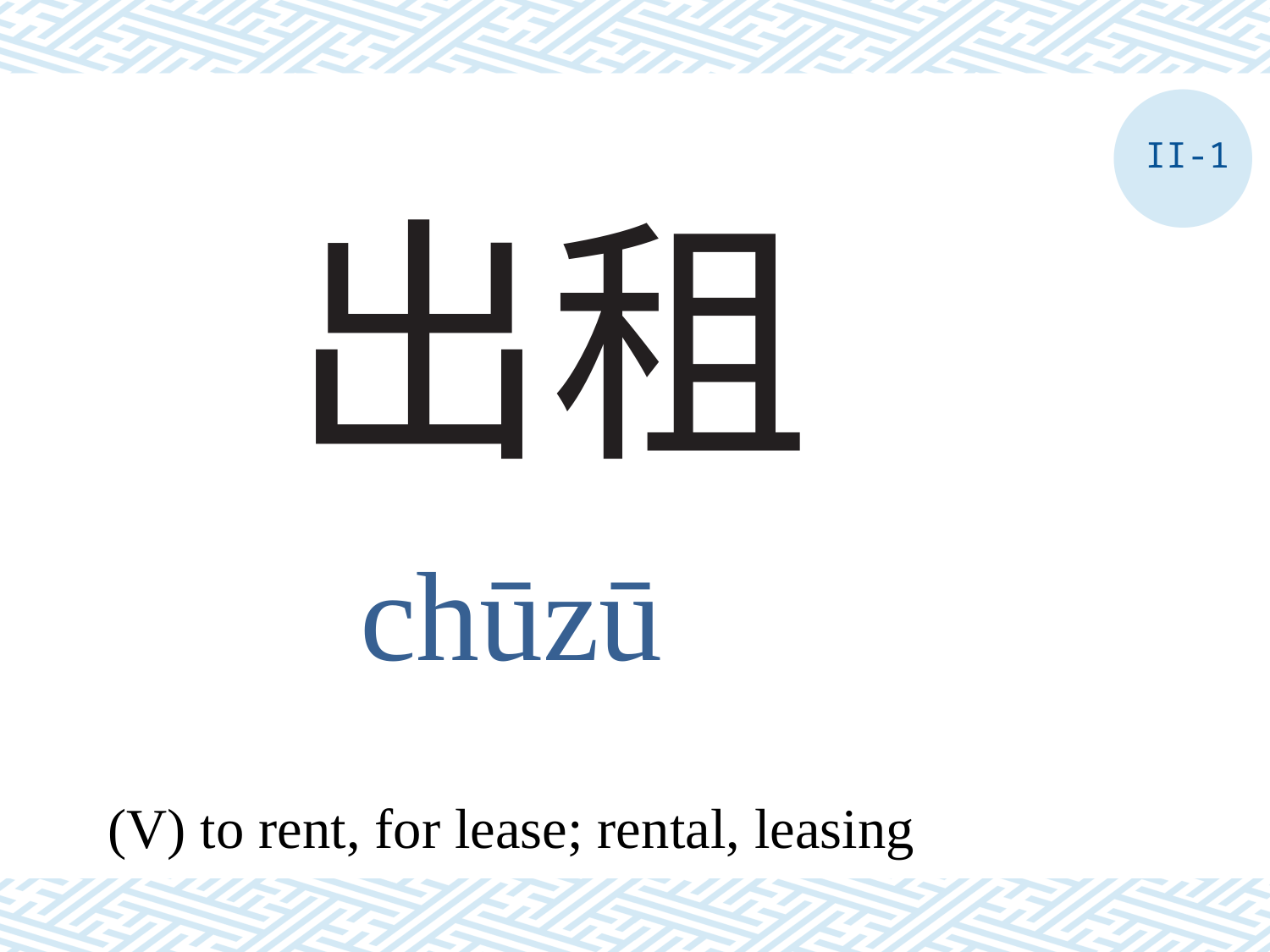

II-1

# 出租
chūzū
(V) to rent, for lease; rental, leasing